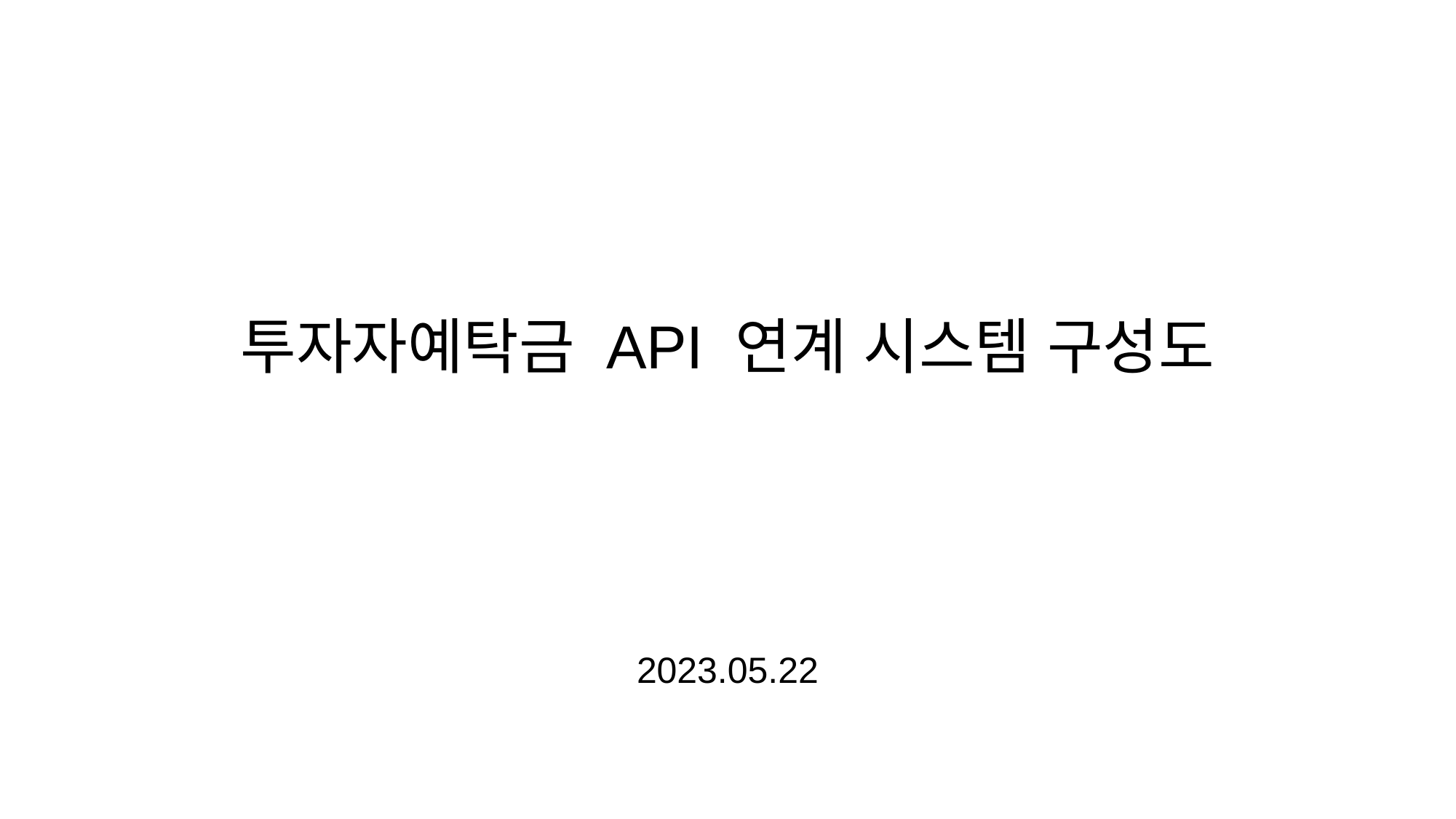

# 투자자예탁금 API 연계 시스템 구성도
2023.05.22